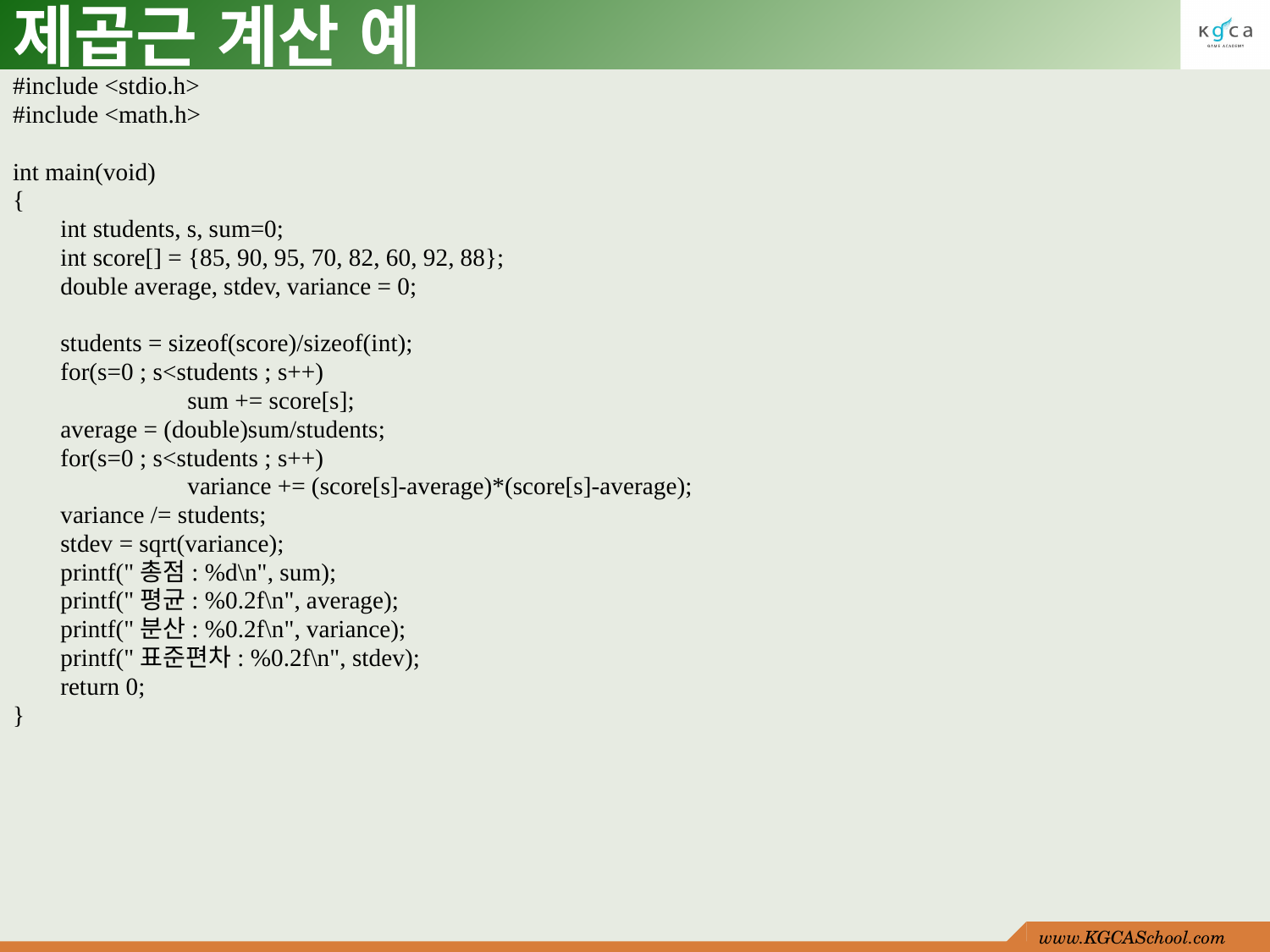

# 제곱근 계산 예
#include <stdio.h>
#include <math.h>

int main(void)
{
	int students, s, sum=0;
	int score[] = {85, 90, 95, 70, 82, 60, 92, 88};
	double average, stdev, variance = 0;

	students = sizeof(score)/sizeof(int);
	for(s=0 ; s<students ; s++)
		sum += score[s];
	average = (double)sum/students;
	for(s=0 ; s<students ; s++)
		variance += (score[s]-average)*(score[s]-average);
	variance /= students;
	stdev = sqrt(variance);
	printf("총점: %d\n", sum);
	printf("평균: %0.2f\n", average);
	printf("분산: %0.2f\n", variance);
	printf("표준편차: %0.2f\n", stdev);
	return 0;
}